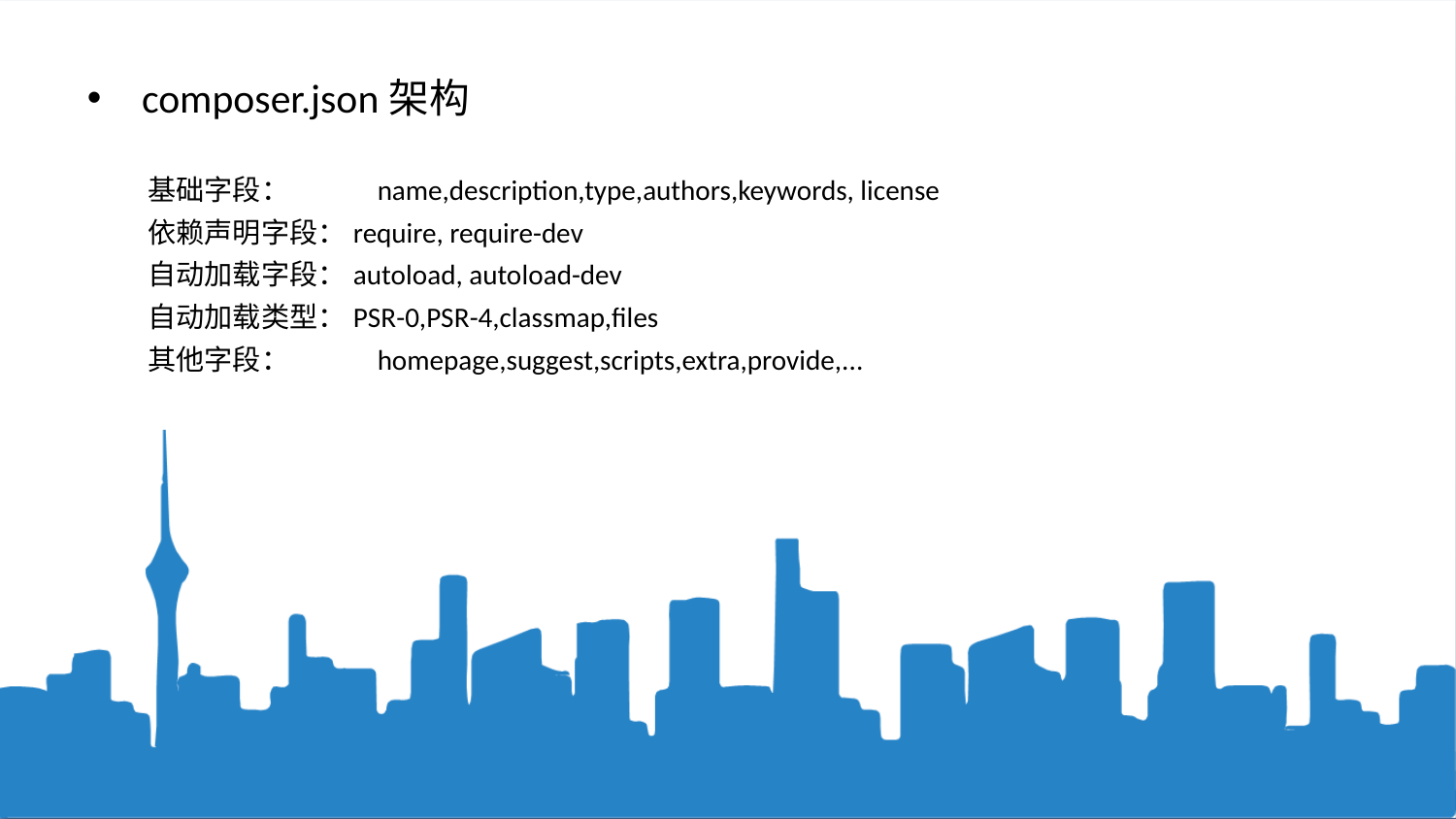

composer.json架构

      基础字段：         name,description,type,authors,keywords, license
      依赖声明字段：require, require-dev
      自动加载字段：autoload, autoload-dev
      自动加载类型：PSR-0,PSR-4,classmap,files
      其他字段：         homepage,suggest,scripts,extra,provide,...